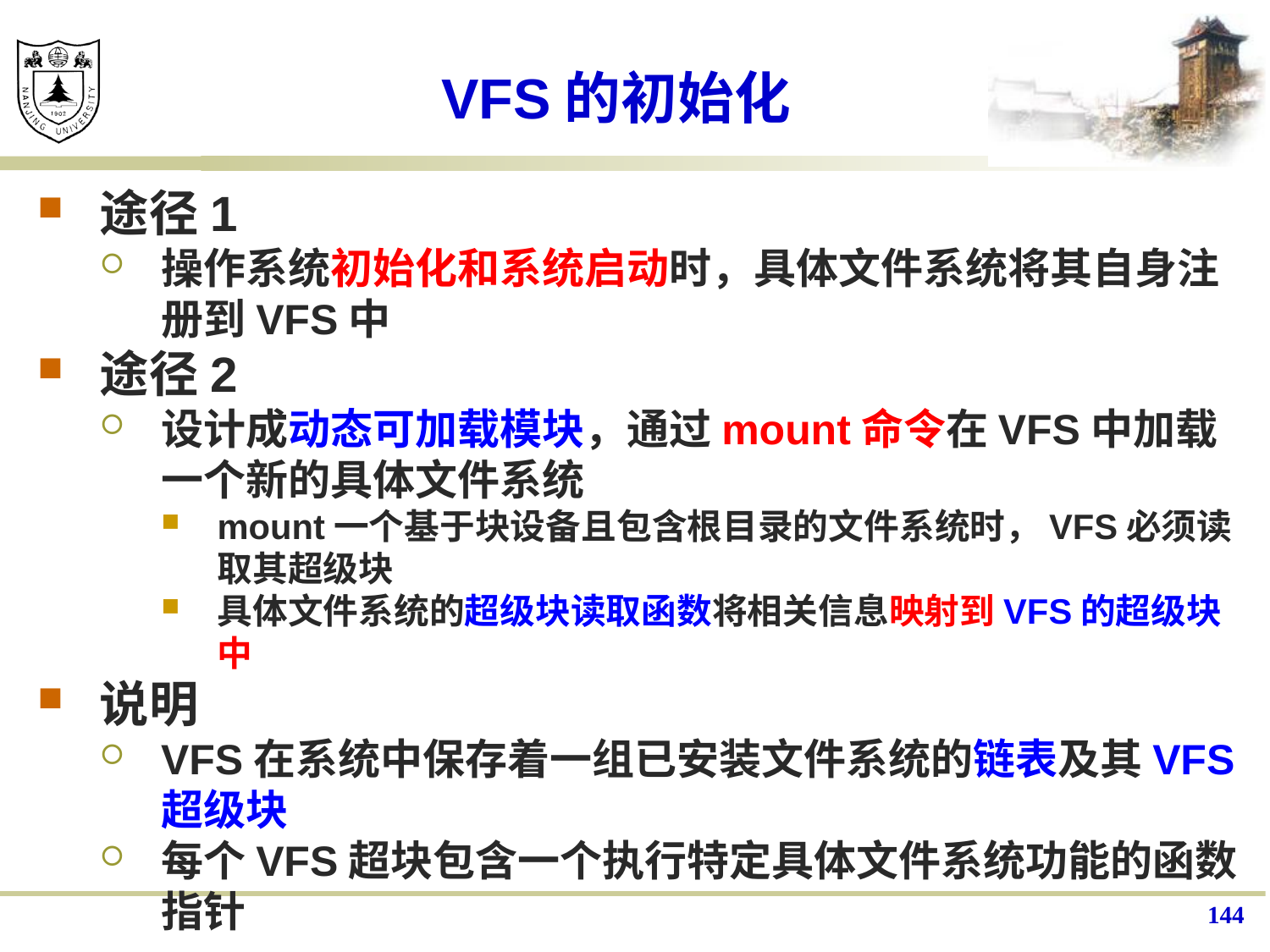

# VFS的初始化
途径1
操作系统初始化和系统启动时，具体文件系统将其自身注册到VFS中
途径2
设计成动态可加载模块，通过mount命令在VFS中加载一个新的具体文件系统
mount一个基于块设备且包含根目录的文件系统时，VFS必须读取其超级块
具体文件系统的超级块读取函数将相关信息映射到VFS的超级块中
说明
VFS在系统中保存着一组已安装文件系统的链表及其VFS超级块
每个VFS超块包含一个执行特定具体文件系统功能的函数指针
144